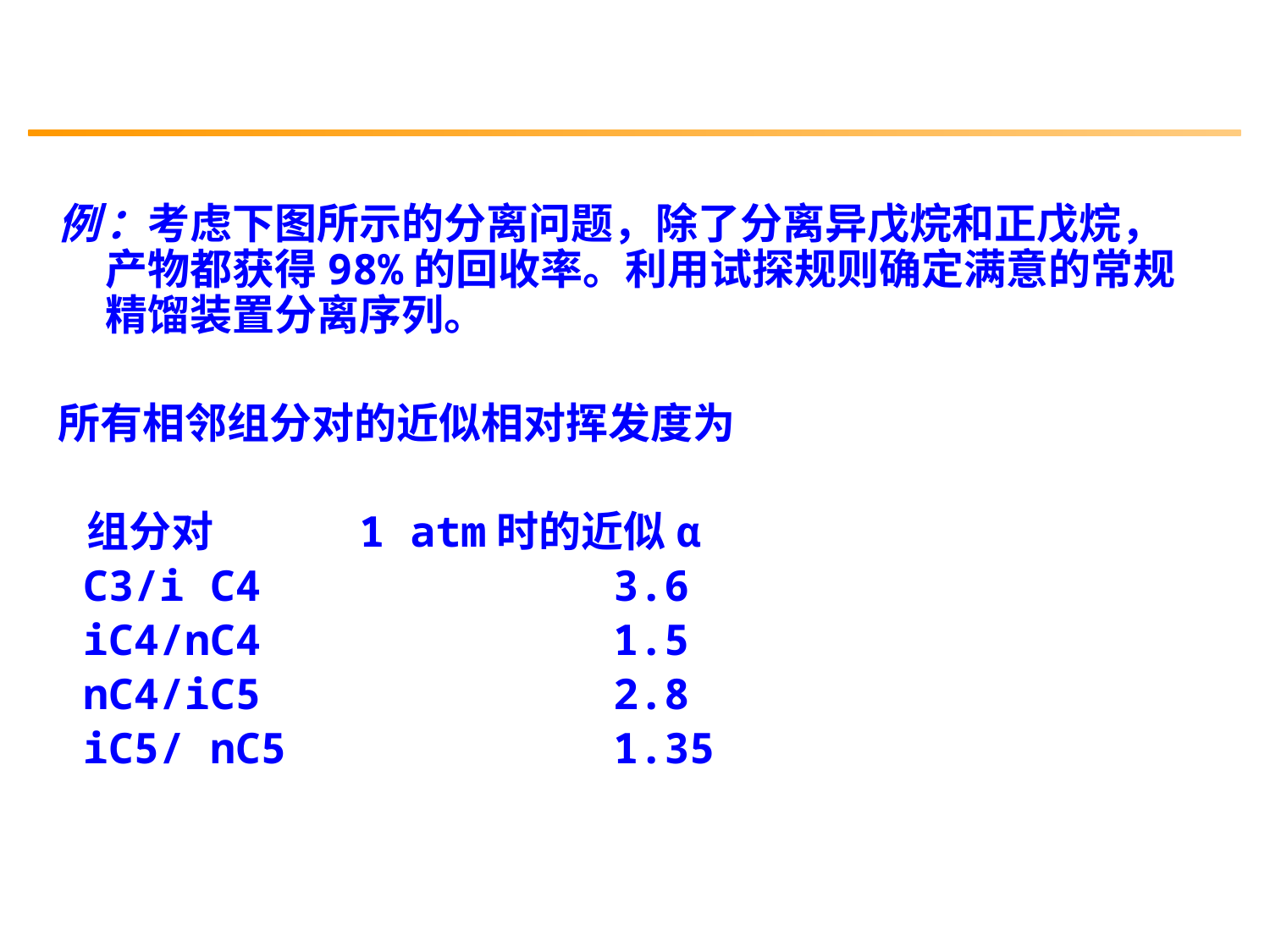

例	：考虑下图所示的分离问题，除了分离异戊烷和正戊烷，产物都获得98%的回收率。利用试探规则确定满意的常规精馏装置分离序列。

所有相邻组分对的近似相对挥发度为

  组分对              	1 atm时的近似α
 C3/i C4			3.6
 iC4/nC4			1.5
 nC4/iC5			2.8
 iC5/ nC5			1.35